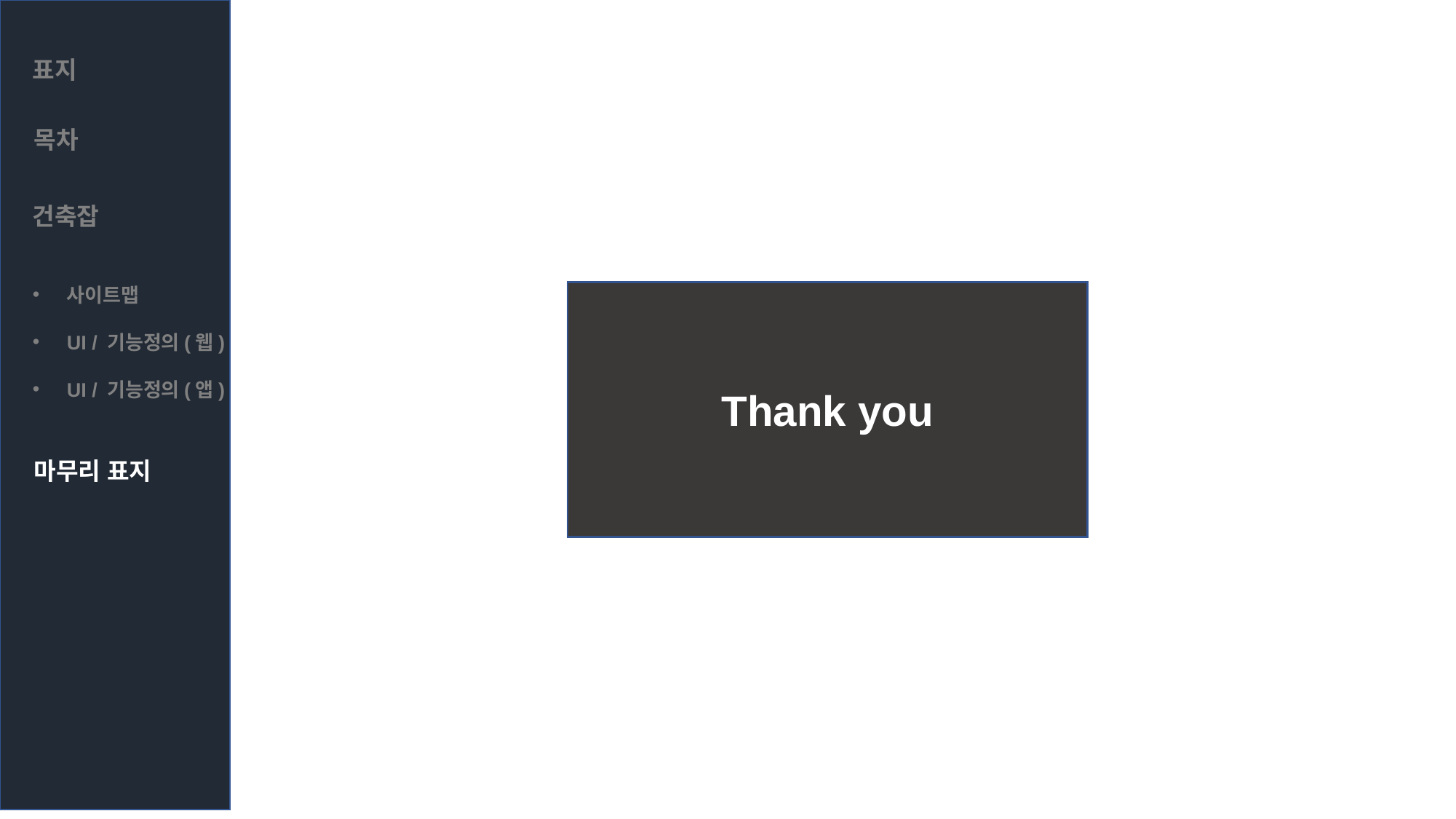

표지
목차
건축잡

사이트맵
UI / 기능정의(웹)
UI / 기능정의(앱)
Thank you
마무리 표지